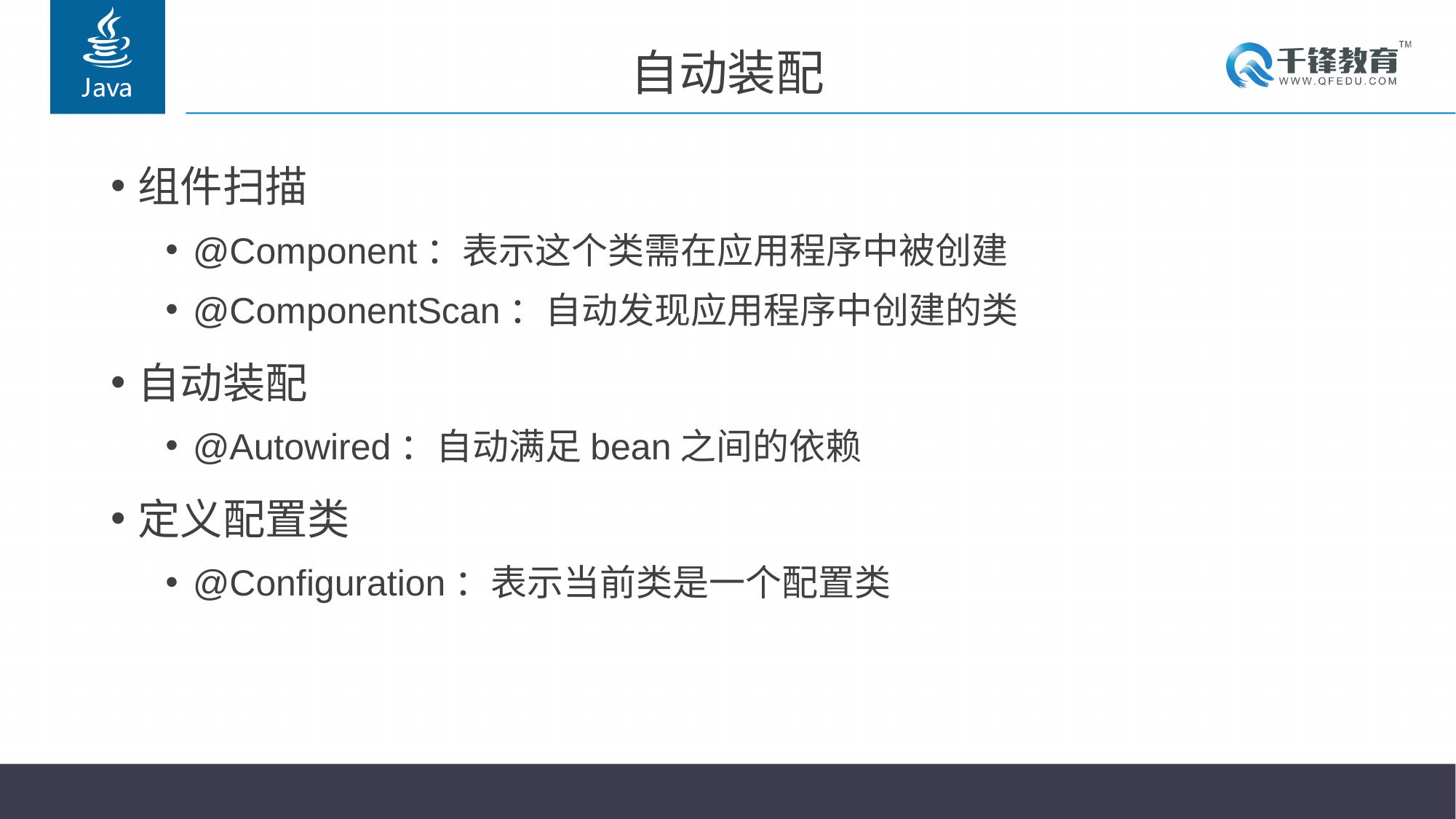

# 自动装配
组件扫描
@Component：表示这个类需在应用程序中被创建
@ComponentScan：自动发现应用程序中创建的类
自动装配
@Autowired：自动满足bean之间的依赖
定义配置类
@Configuration：表示当前类是一个配置类